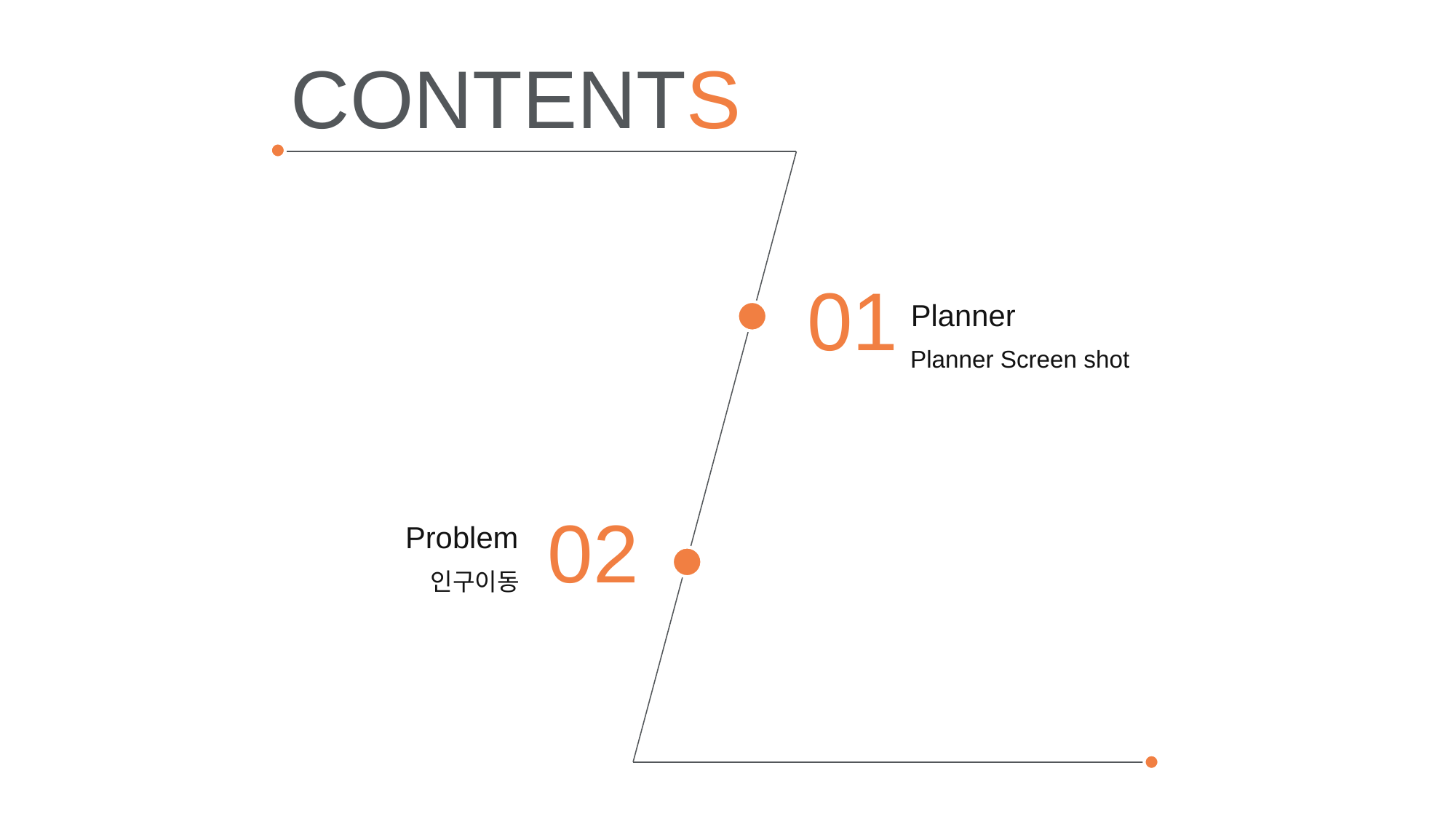

CONTENTS

01
Planner

Planner Screen shot
02
Problem

인구이동